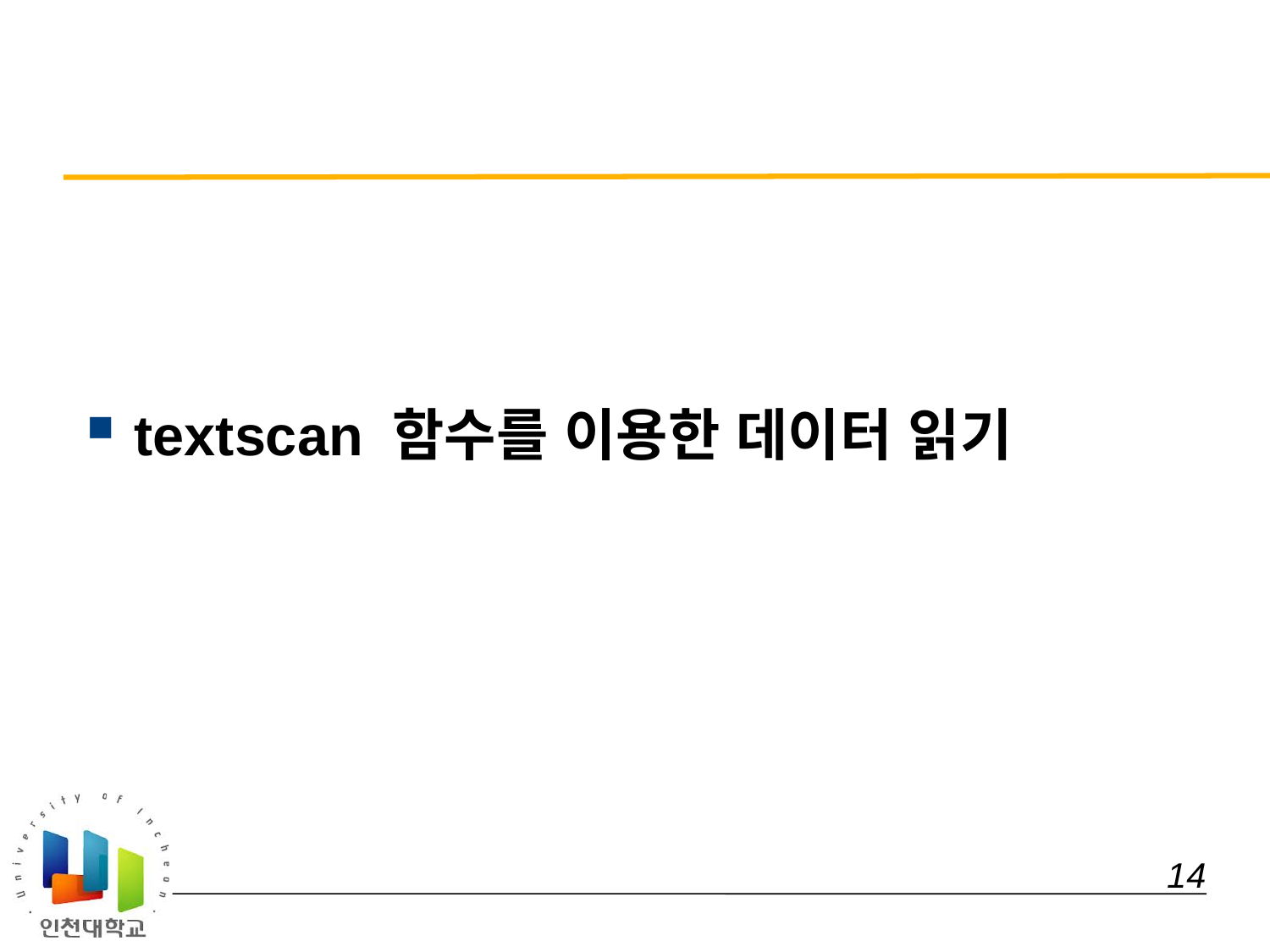

#

textscan 함수를 이용한 데이터 읽기
 14